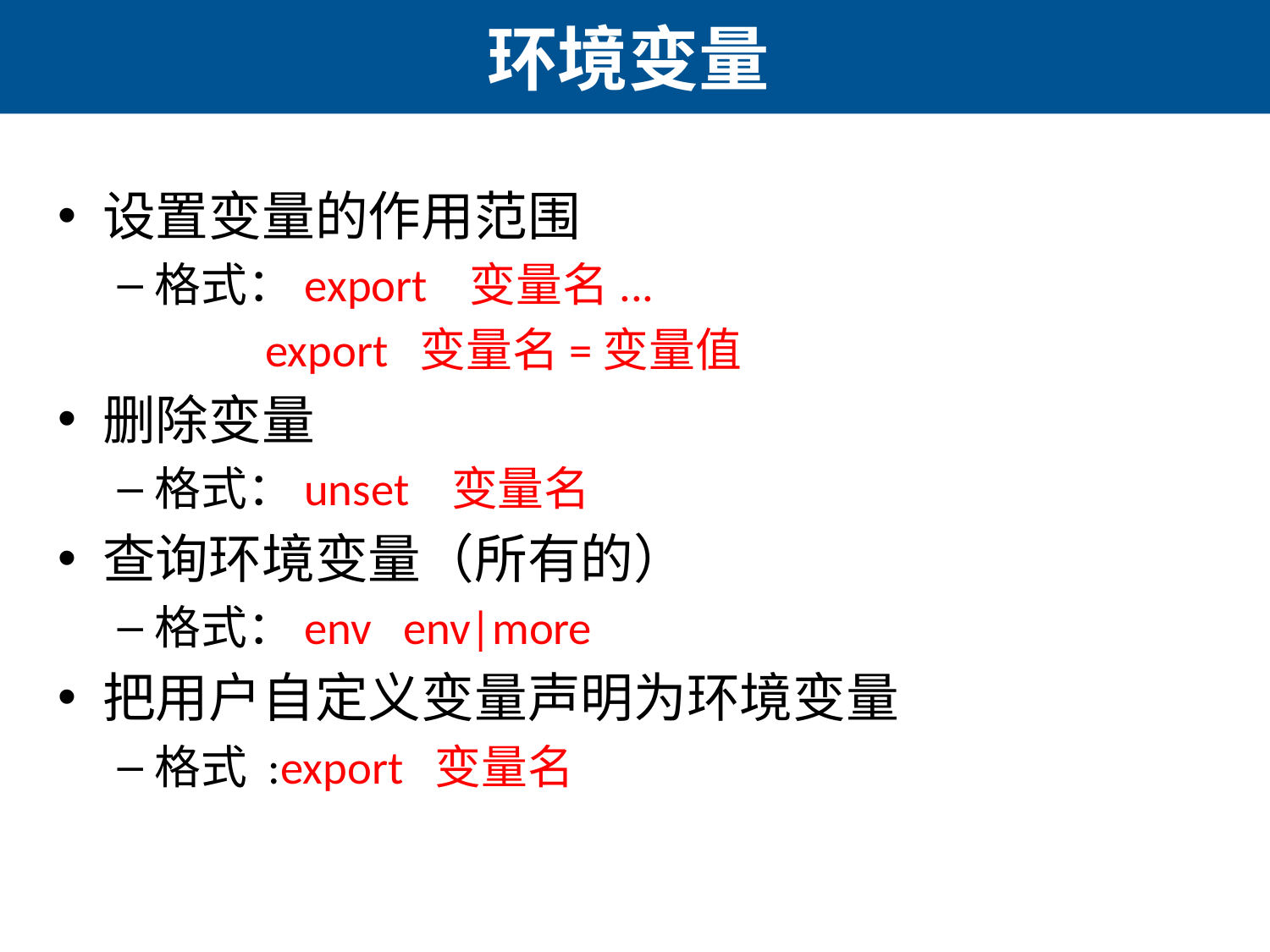

# 环境变量
设置变量的作用范围
格式：export   变量名...
              export  变量名=变量值
删除变量
格式：unset   变量名
查询环境变量（所有的）
格式：env   env|more
把用户自定义变量声明为环境变量
格式 :export  变量名